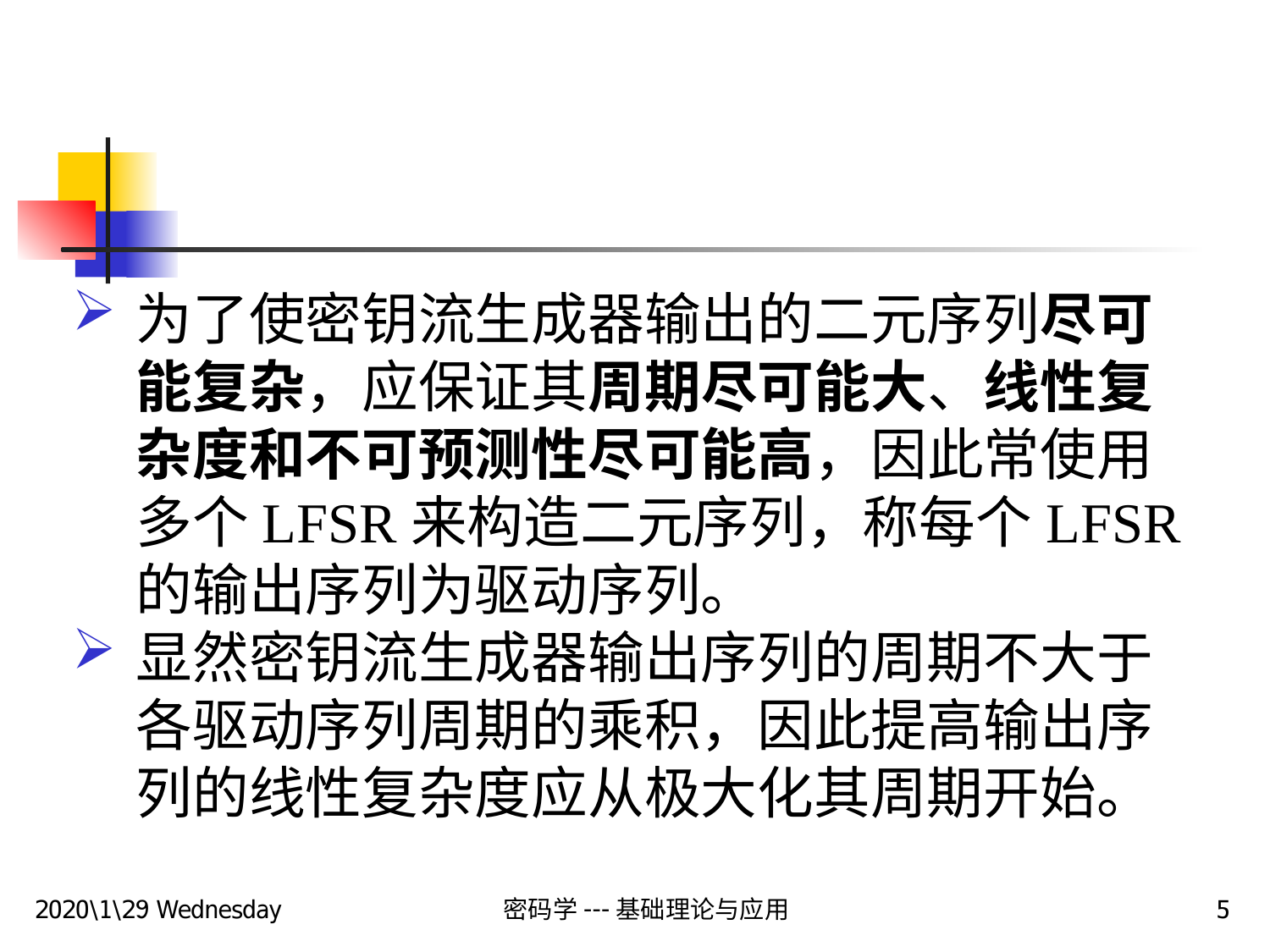

为了使密钥流生成器输出的二元序列尽可能复杂，应保证其周期尽可能大、线性复杂度和不可预测性尽可能高，因此常使用多个LFSR来构造二元序列，称每个LFSR的输出序列为驱动序列。
显然密钥流生成器输出序列的周期不大于各驱动序列周期的乘积，因此提高输出序列的线性复杂度应从极大化其周期开始。
2020\1\29 Wednesday
密码学---基础理论与应用
5